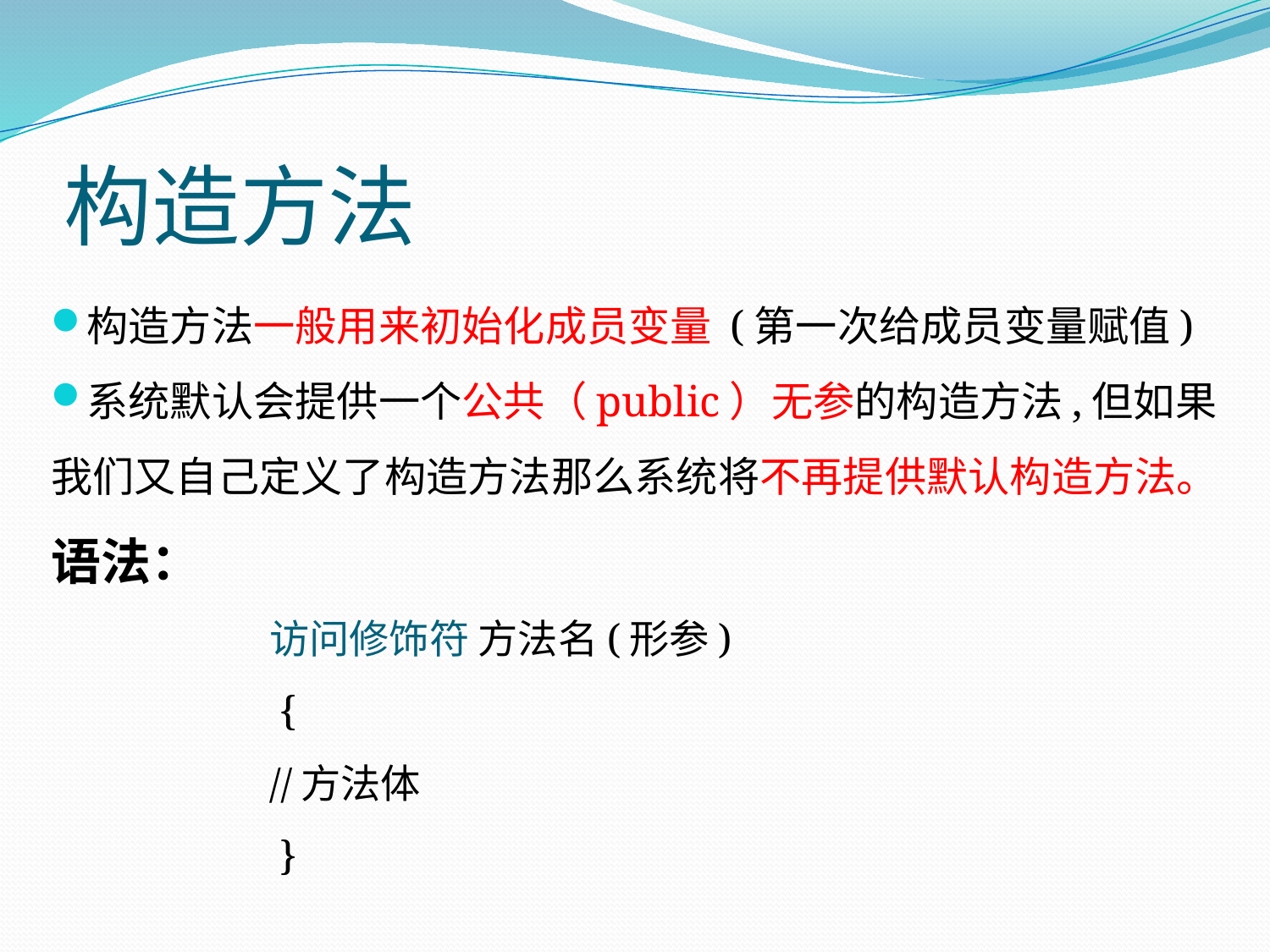

# 构造方法
构造方法一般用来初始化成员变量 (第一次给成员变量赋值)
系统默认会提供一个公共（public）无参的构造方法,但如果我们又自己定义了构造方法那么系统将不再提供默认构造方法。
语法：
访问修饰符 方法名(形参)
 {
	//方法体
 }